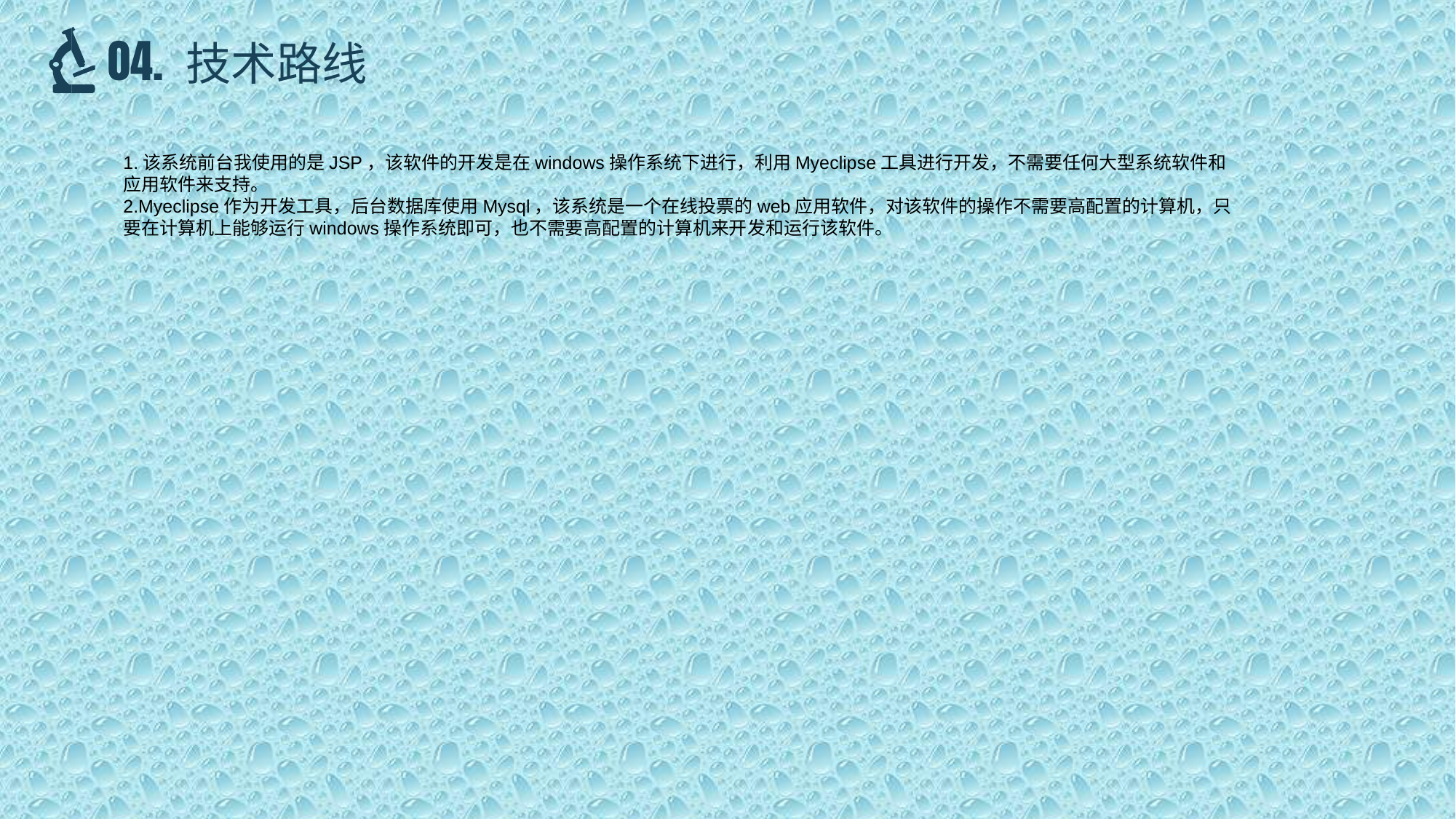

04. 技术路线
1.该系统前台我使用的是JSP，该软件的开发是在windows操作系统下进行，利用Myeclipse工具进行开发，不需要任何大型系统软件和应用软件来支持。
2.Myeclipse作为开发工具，后台数据库使用Mysql，该系统是一个在线投票的web应用软件，对该软件的操作不需要高配置的计算机，只要在计算机上能够运行windows操作系统即可，也不需要高配置的计算机来开发和运行该软件。